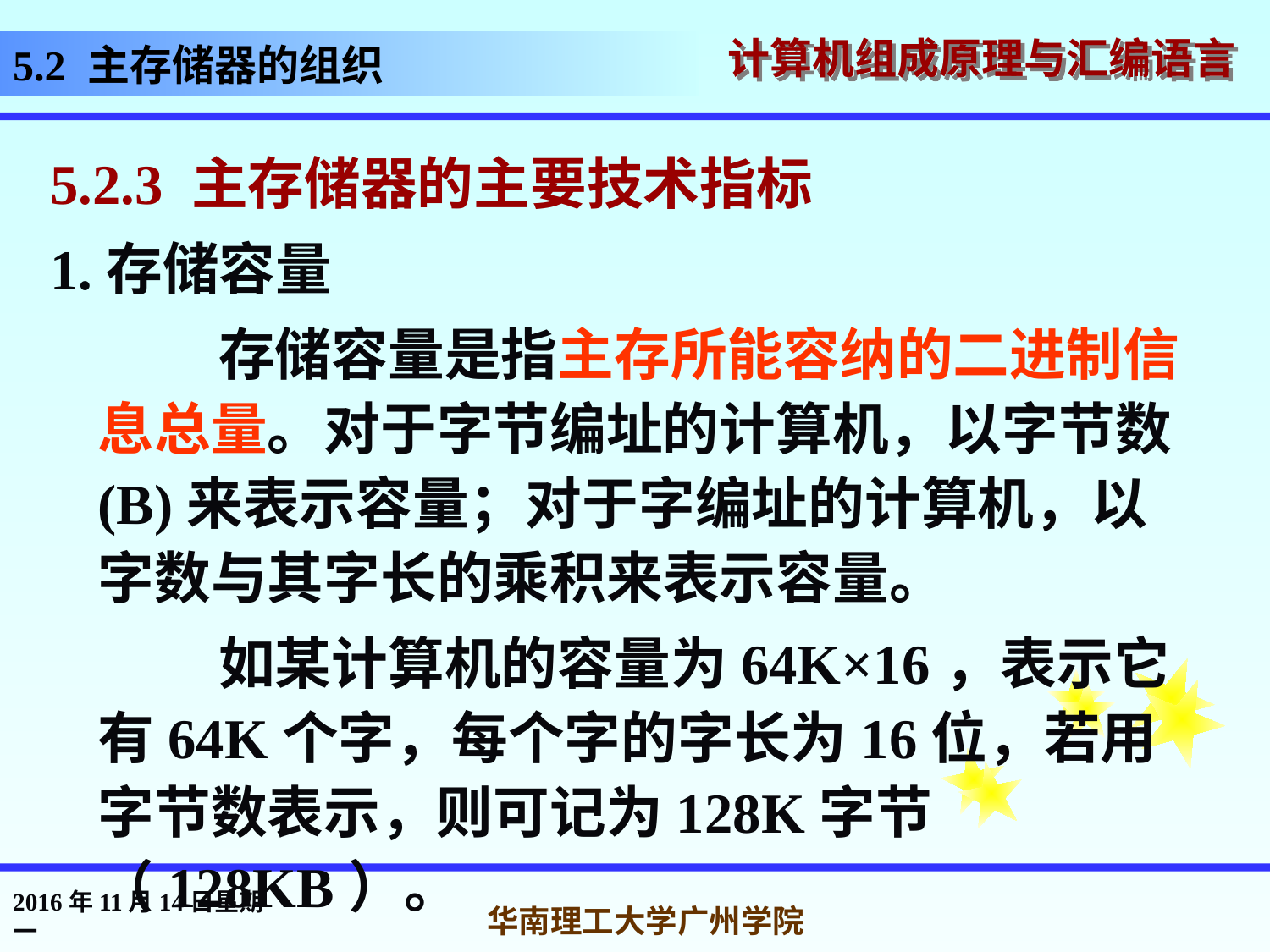

# 5.2 主存储器的组织
5.2.3 主存储器的主要技术指标
1.存储容量
            存储容量是指主存所能容纳的二进制信息总量。对于字节编址的计算机，以字节数(B)来表示容量；对于字编址的计算机，以字数与其字长的乘积来表示容量。
            如某计算机的容量为64K×16，表示它有64K个字，每个字的字长为16位，若用字节数表示，则可记为128K字节（128KB）。
2016年11月14日星期一
华南理工大学广州学院